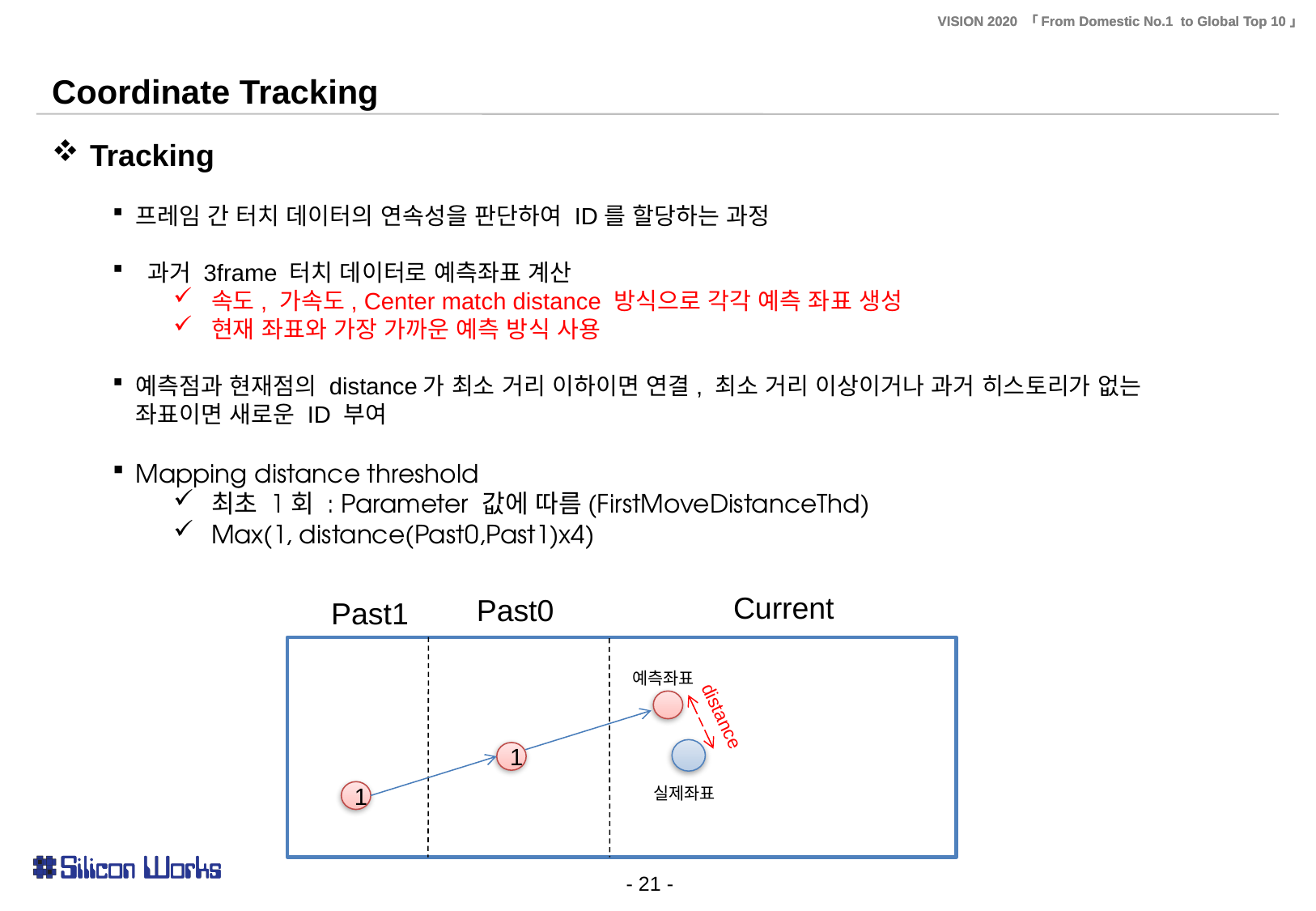

Coordinate Tracking
Tracking

프레임 간 터치 데이터의 연속성을 판단하여 ID를 할당하는 과정

 과거 3frame 터치 데이터로 예측좌표 계산
속도, 가속도, Center match distance 방식으로 각각 예측 좌표 생성
현재 좌표와 가장 가까운 예측 방식 사용

예측점과 현재점의 distance가 최소 거리 이하이면 연결, 최소 거리 이상이거나 과거 히스토리가 없는 좌표이면 새로운 ID 부여

Mapping distance threshold
최초 1회 : Parameter 값에 따름(FirstMoveDistanceThd)
Max(1, distance(Past0,Past1)x4)
Current
Past0
Past1

예측좌표

distance

1
실제좌표
1